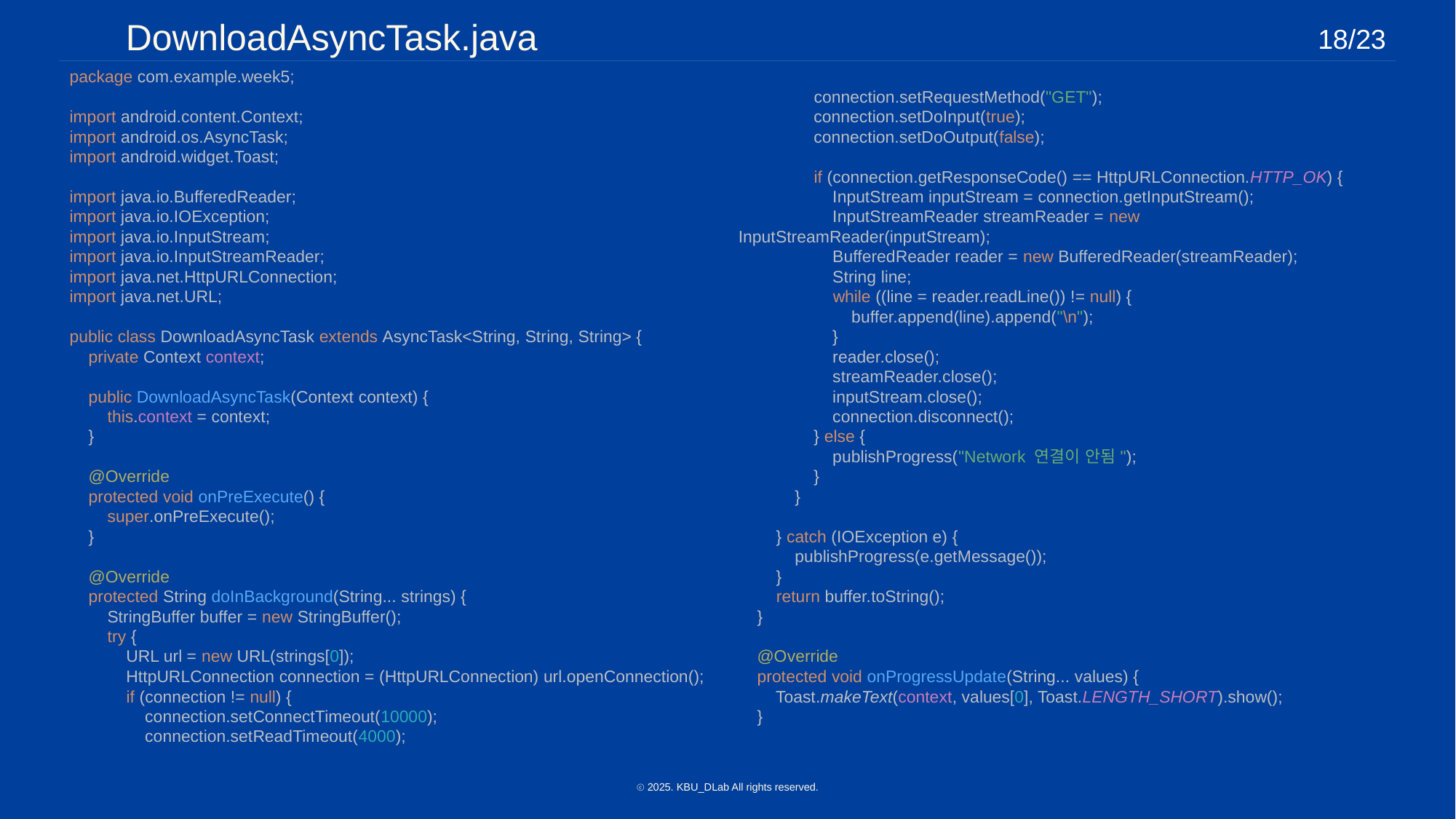

DownloadAsyncTask.java
18/23
package com.example.week5;
import android.content.Context;
import android.os.AsyncTask;
import android.widget.Toast;
import java.io.BufferedReader;
import java.io.IOException;
import java.io.InputStream;
import java.io.InputStreamReader;
import java.net.HttpURLConnection;
import java.net.URL;
public class DownloadAsyncTask extends AsyncTask<String, String, String> {
    private Context context;
    public DownloadAsyncTask(Context context) {
        this.context = context;
    }
    @Override
    protected void onPreExecute() {
        super.onPreExecute();
    }
    @Override
    protected String doInBackground(String... strings) {
        StringBuffer buffer = new StringBuffer();
        try {
            URL url = new URL(strings[0]);
            HttpURLConnection connection = (HttpURLConnection) url.openConnection();
            if (connection != null) {
                connection.setConnectTimeout(10000);
                connection.setReadTimeout(4000);
                connection.setRequestMethod("GET");
                connection.setDoInput(true);
                connection.setDoOutput(false);
                if (connection.getResponseCode() == HttpURLConnection.HTTP_OK) {
                    InputStream inputStream = connection.getInputStream();
                    InputStreamReader streamReader = new InputStreamReader(inputStream);
                    BufferedReader reader = new BufferedReader(streamReader);
                    String line;
                    while ((line = reader.readLine()) != null) {
                        buffer.append(line).append("\n");
                    }
                    reader.close();
                    streamReader.close();
                    inputStream.close();
                    connection.disconnect();
                } else {
                    publishProgress("Network 연결이 안됨");
                }
            }
        } catch (IOException e) {
            publishProgress(e.getMessage());
        }
        return buffer.toString();
    }
    @Override
    protected void onProgressUpdate(String... values) {
        Toast.makeText(context, values[0], Toast.LENGTH_SHORT).show();
    }